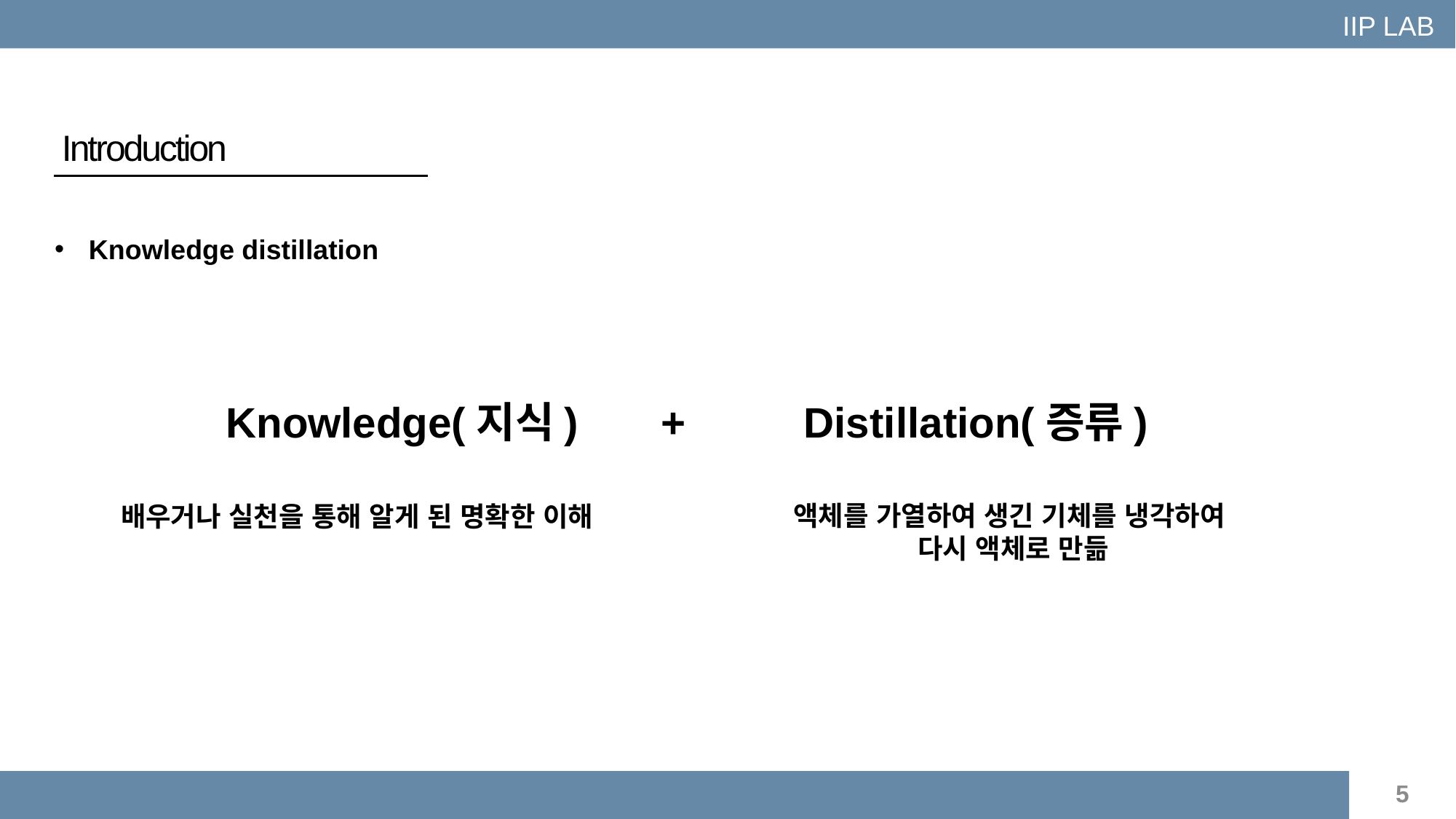

IIP LAB
Introduction
Knowledge distillation
Knowledge(지식)       +          Distillation(증류)
액체를 가열하여 생긴 기체를 냉각하여
다시 액체로 만듦
배우거나 실천을 통해 알게 된 명확한 이해

5